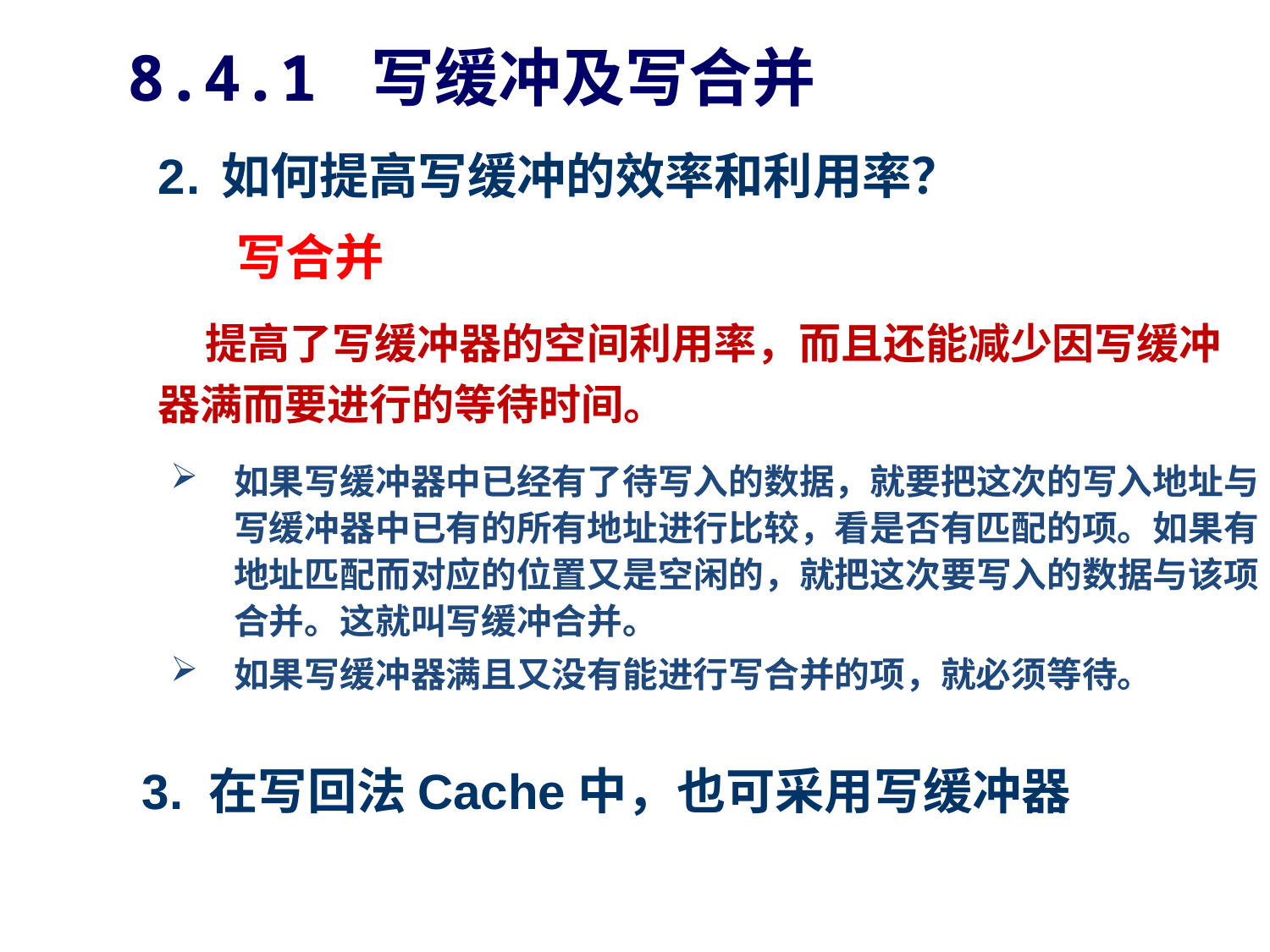

8.4.1 写缓冲及写合并
如何提高写缓冲的效率和利用率？
      写合并
    提高了写缓冲器的空间利用率，而且还能减少因写缓冲器满而要进行的等待时间。
如果写缓冲器中已经有了待写入的数据，就要把这次的写入地址与写缓冲器中已有的所有地址进行比较，看是否有匹配的项。如果有地址匹配而对应的位置又是空闲的，就把这次要写入的数据与该项合并。这就叫写缓冲合并。
如果写缓冲器满且又没有能进行写合并的项，就必须等待。

3. 在写回法Cache中，也可采用写缓冲器